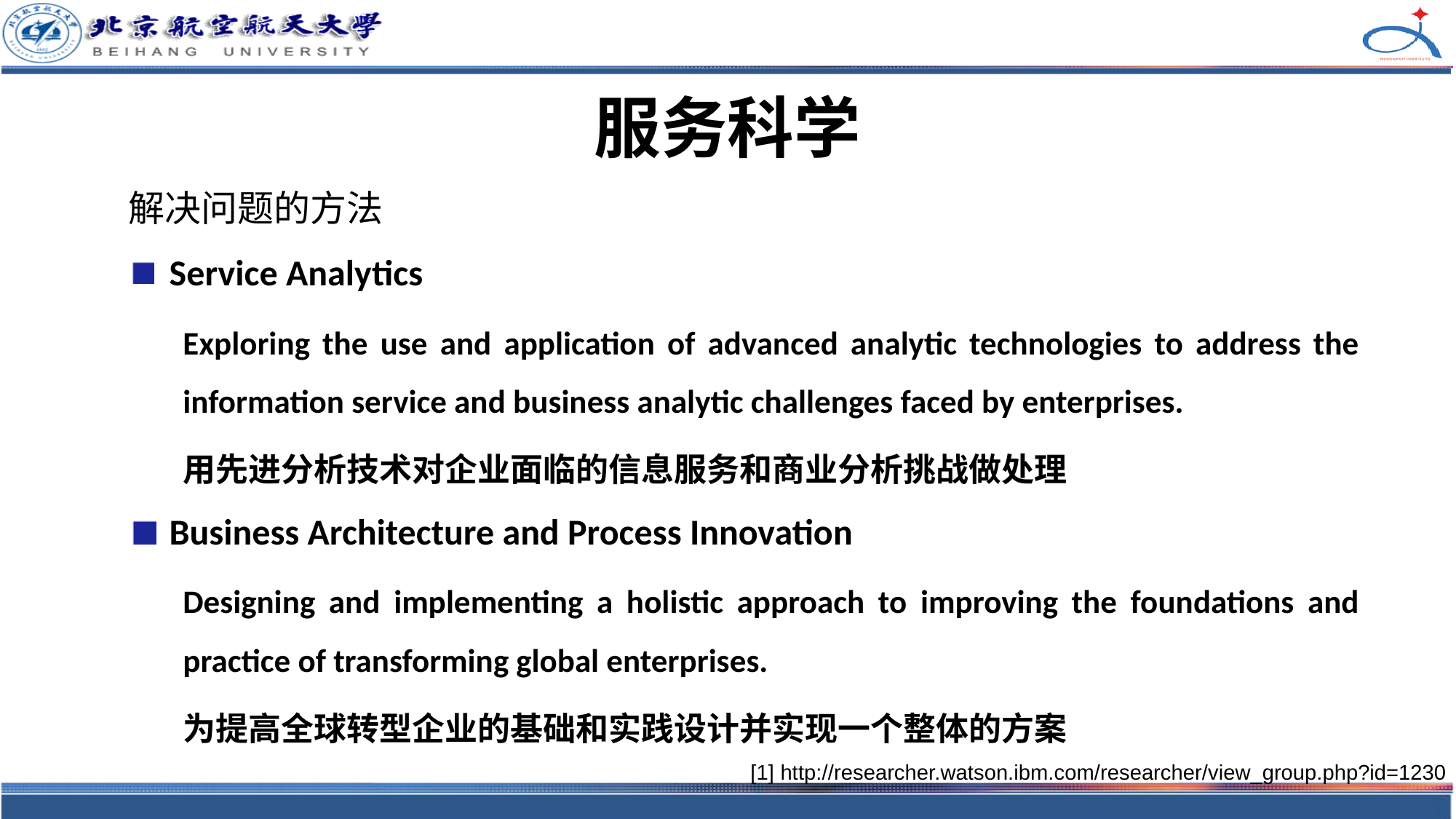

# 服务科学
解决问题的方法
Service Analytics
Exploring the use and application of advanced analytic technologies to address the information service and business analytic challenges faced by enterprises.
用先进分析技术对企业面临的信息服务和商业分析挑战做处理
Business Architecture and Process Innovation
Designing and implementing a holistic approach to improving the foundations and practice of transforming global enterprises.
为提高全球转型企业的基础和实践设计并实现一个整体的方案
[1] http://researcher.watson.ibm.com/researcher/view_group.php?id=1230